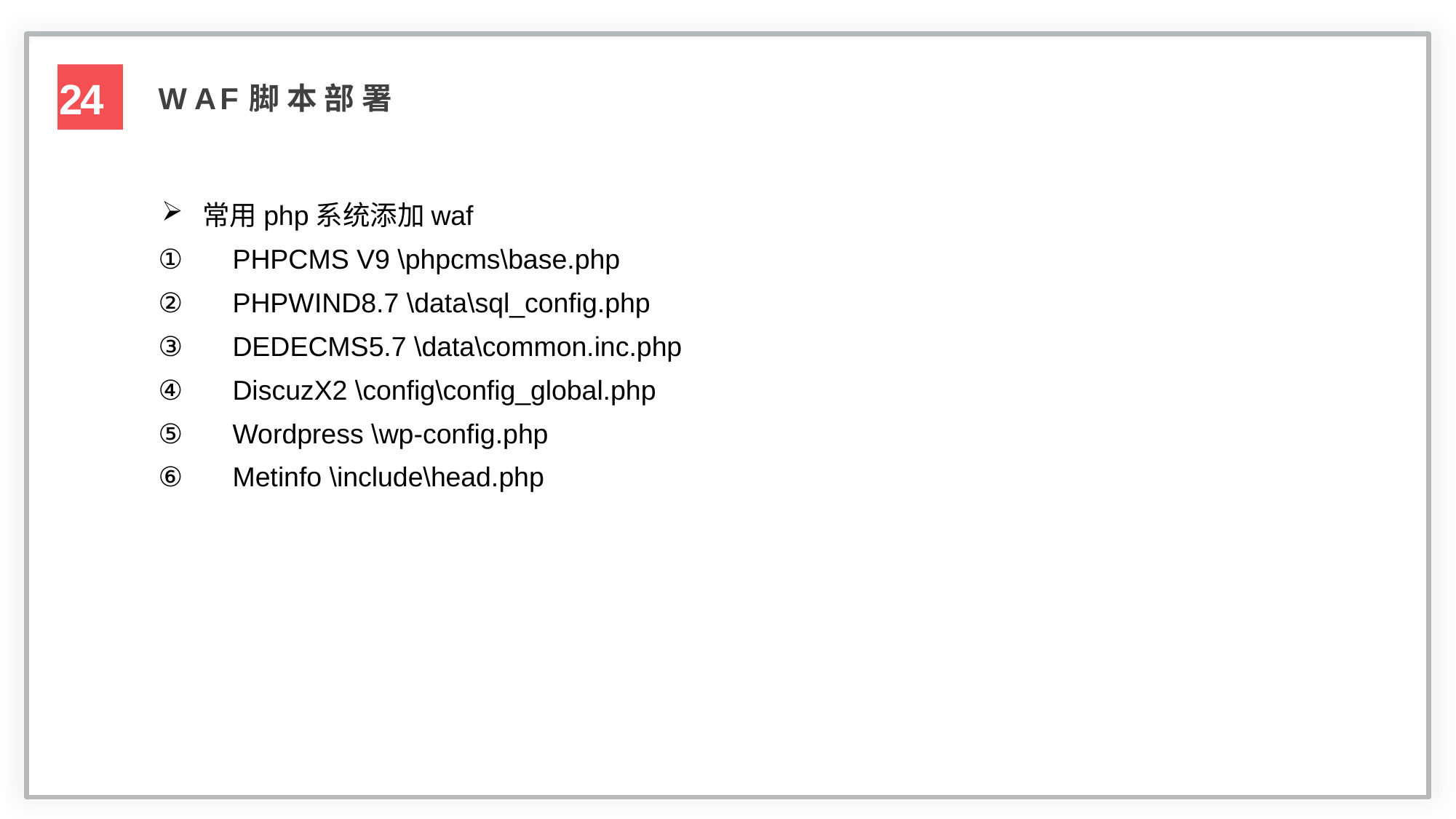

24
W A F 脚 本 部 署
常用php系统添加waf
①	PHPCMS V9 \phpcms\base.php
②	PHPWIND8.7 \data\sql_config.php
③	DEDECMS5.7 \data\common.inc.php
④	DiscuzX2 \config\config_global.php
⑤	Wordpress \wp-config.php
⑥	Metinfo \include\head.php